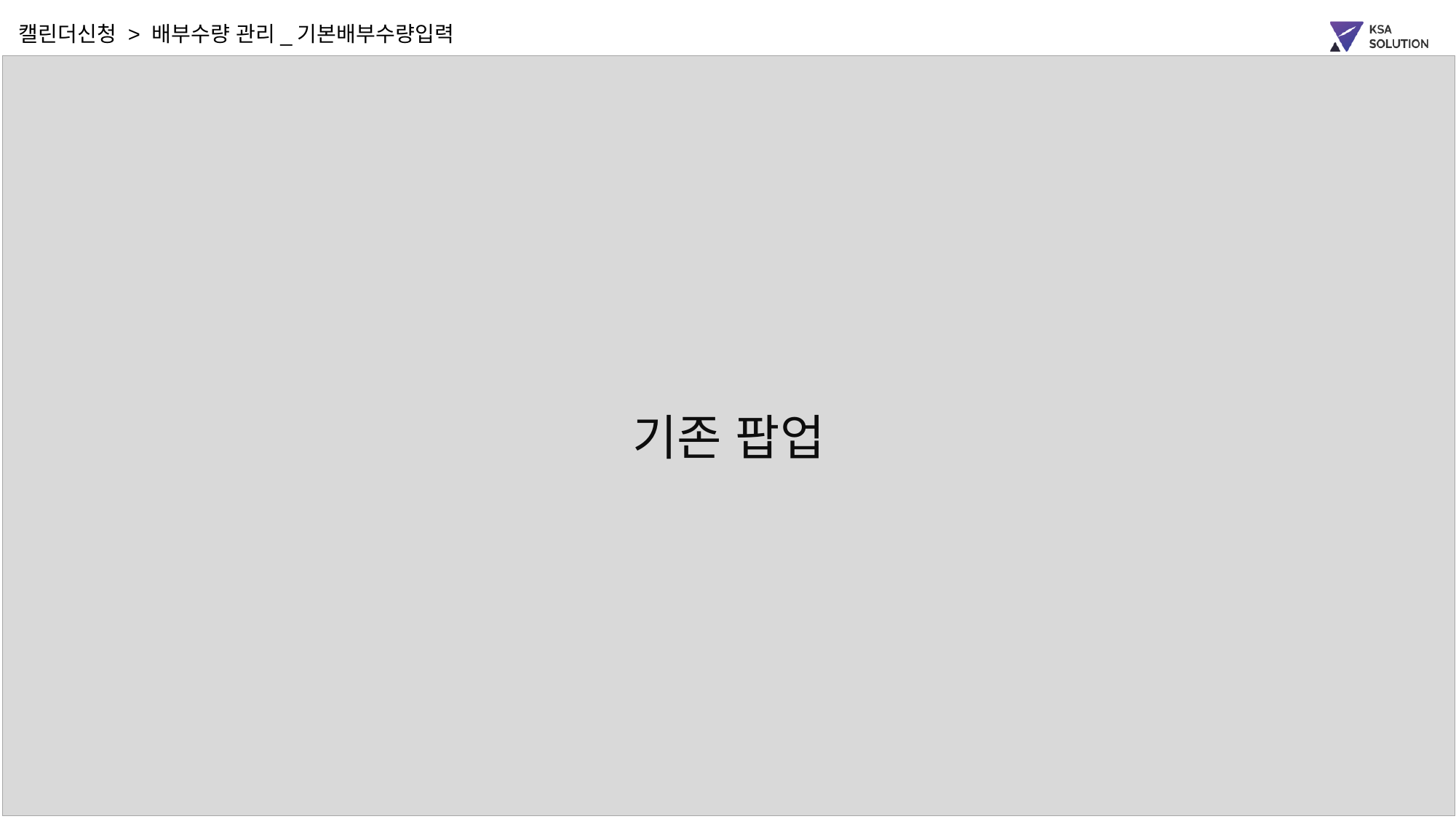

캘린더신청 > 배부수량 관리_기본배부수량입력
기존 팝업
배부수량관리
-

기본배부수량 입력

부점조회 팝업(팀 포함)
-
업무지원 > 영업지원 > 캘린더신청 > (691540) 배부수량관리
엑셀업로드
전체 00건

| 신청연도 | 신청부점 |  | 팀구분 | 달력 |  |  | 포켓수첩 |  | 공지구분 |
| --- | --- | --- | --- | --- | --- | --- | --- | --- | --- |
|  |  |  |  | 벽걸이(대) | 벽걸이(일반) | 탁상 | 무기명 | 기명 |  |
| 2025 | 0092 | 부산 |  | 100 | 100 | 100 | 0 | 0 | 일반 |
1
|  |  |
| --- | --- |
| 1 | 엑셀업로드 리스트 - 파일로 첨부한 엑셀 입력 값 노출 Q. 양식이 존재하지 않아 수기로 만들어야 함(양식 다운로드 기능 필요?) \*달력 및 포켓수첩 수량 우측 정렬로 변경 (가운데 정렬 → 우측 정렬) |
| 2 | 엑셀업로드 버튼 - 클릭 시 파일탐색창 노출 |
| 3 | 저장 버튼 - 클릭 시 얼럿 노출 기본배분수량을 등록하시겠습니까? (확인) Q. 저장 오류로 테스트 불가 |
엑셀업로드
저장
2
3